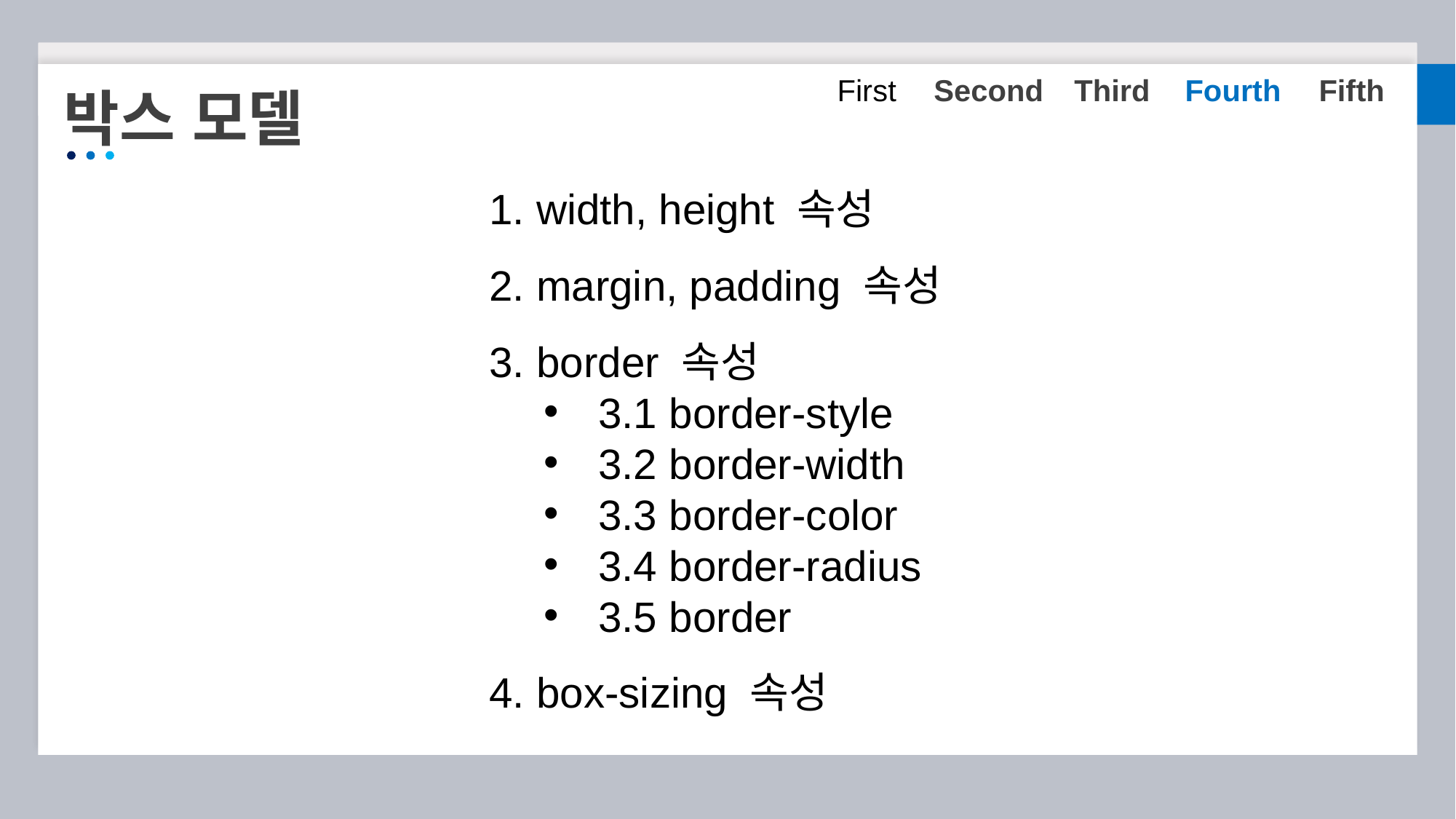

First
Second
Third
Fourth
Fifth
박스 모델

1. width, height 속성
2. margin, padding 속성
3. border 속성
3.1 border-style
3.2 border-width
3.3 border-color
3.4 border-radius
3.5 border
4. box-sizing 속성